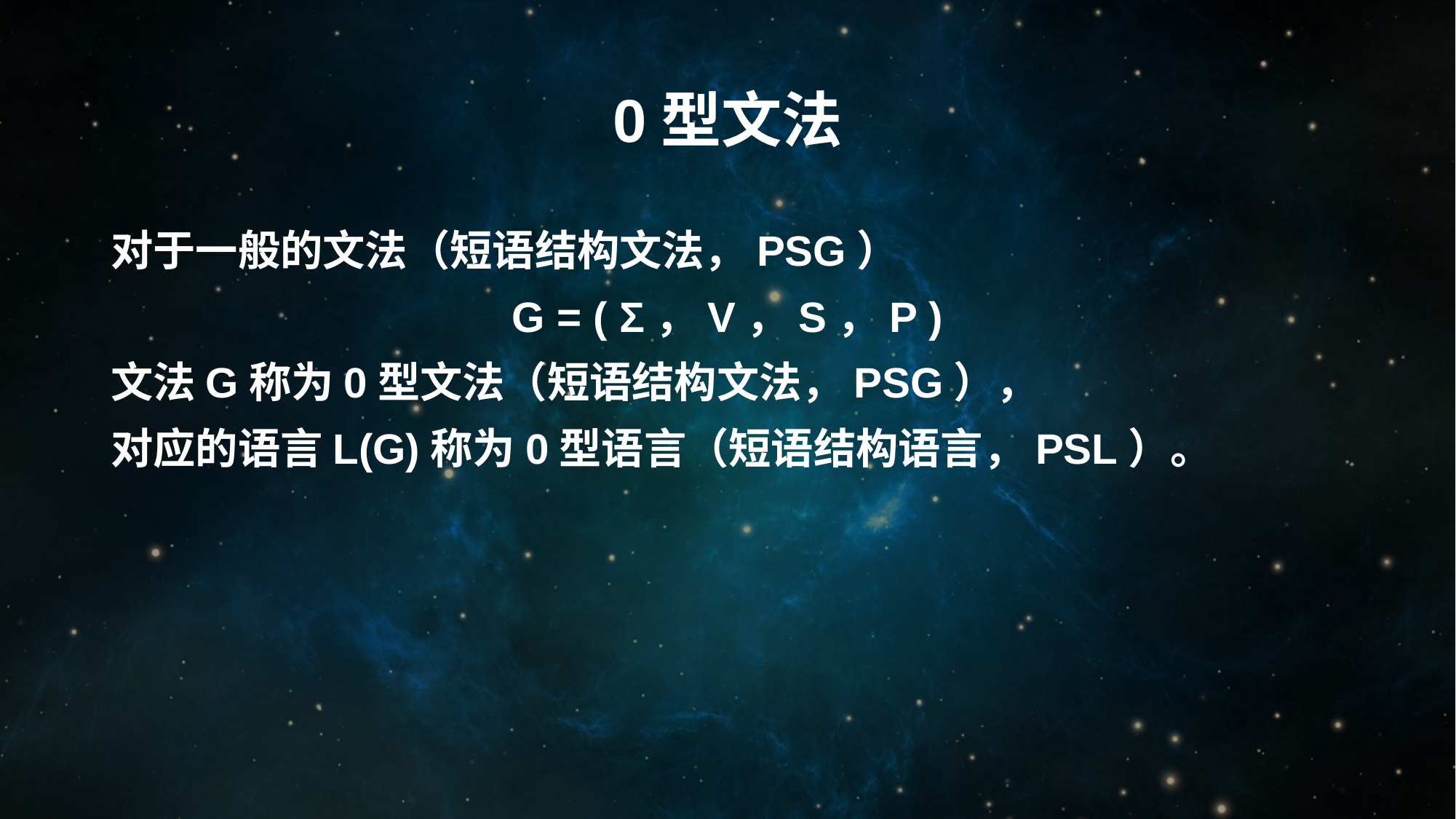

# 0型文法
对于一般的文法（短语结构文法，PSG）
G = ( Σ，V，S，P )
文法G称为0型文法（短语结构文法，PSG），
对应的语言L(G)称为0型语言（短语结构语言，PSL）。